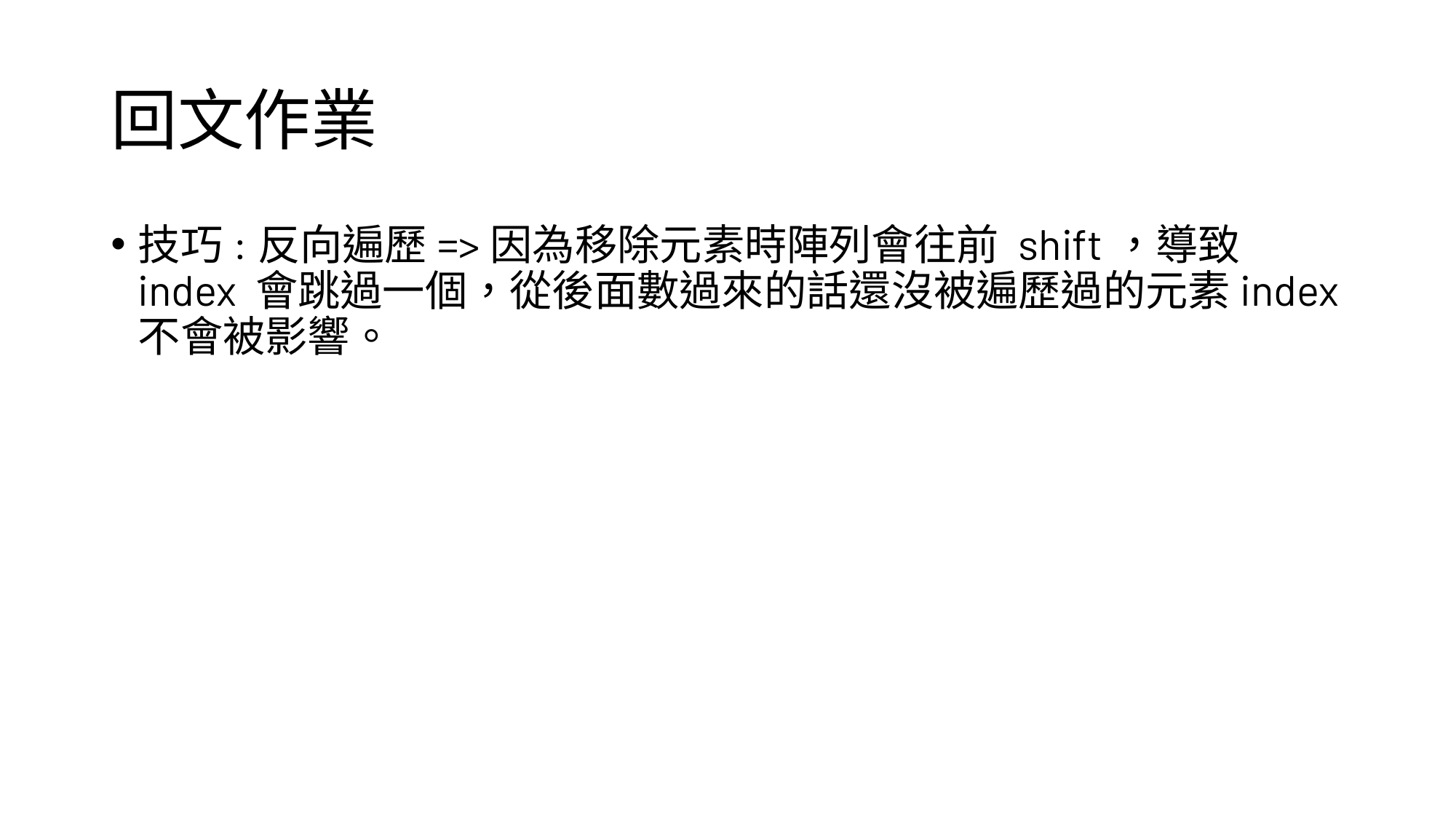

# 回文作業
技巧:反向遍歷=>因為移除元素時陣列會往前 shift，導致 index 會跳過一個，從後面數過來的話還沒被遍歷過的元素index不會被影響。